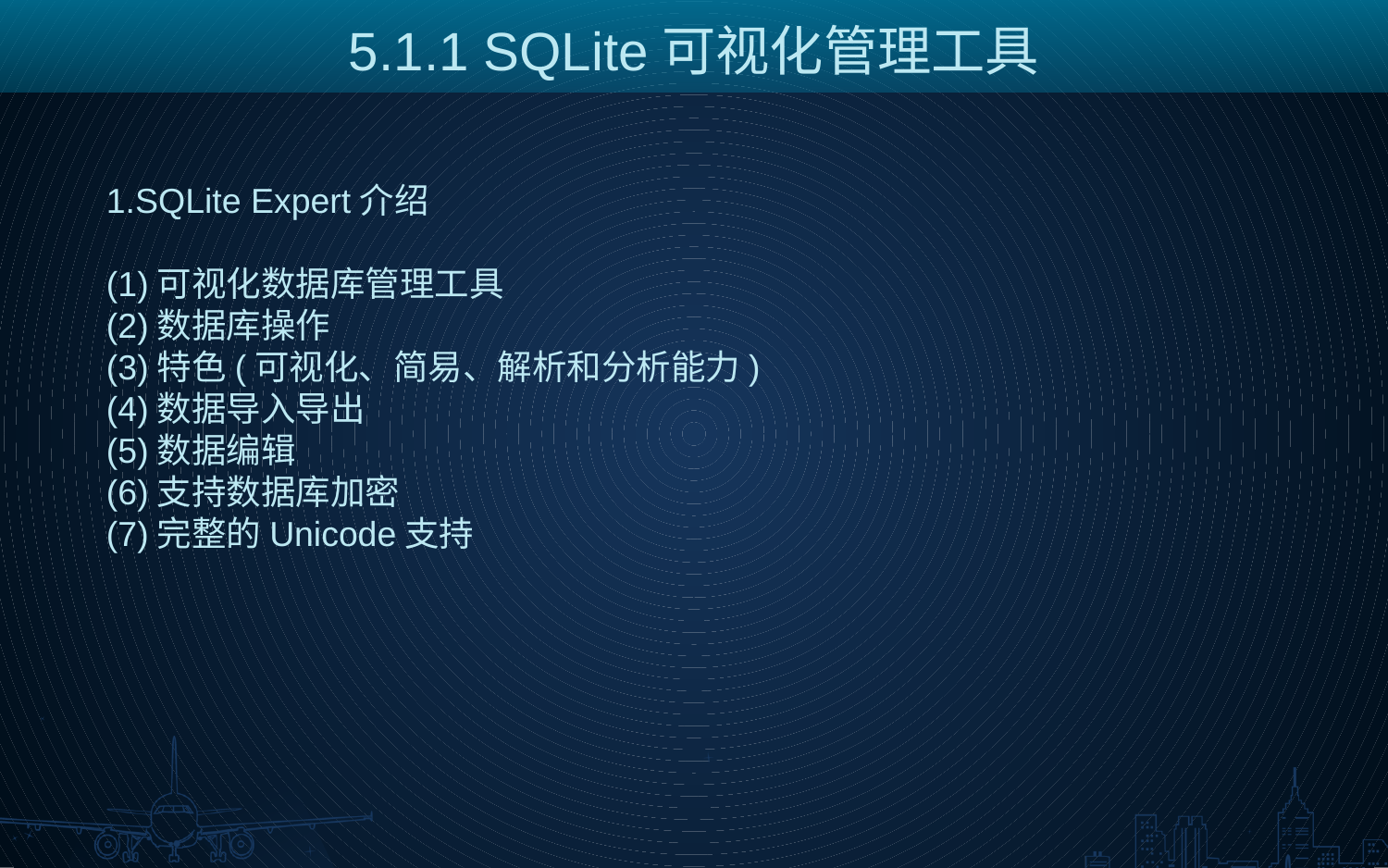

5.1.1 SQLite可视化管理工具
1.SQLite Expert介绍

(1)可视化数据库管理工具
(2)数据库操作
(3)特色(可视化、简易、解析和分析能力)
(4)数据导入导出
(5)数据编辑
(6)支持数据库加密
(7)完整的Unicode支持